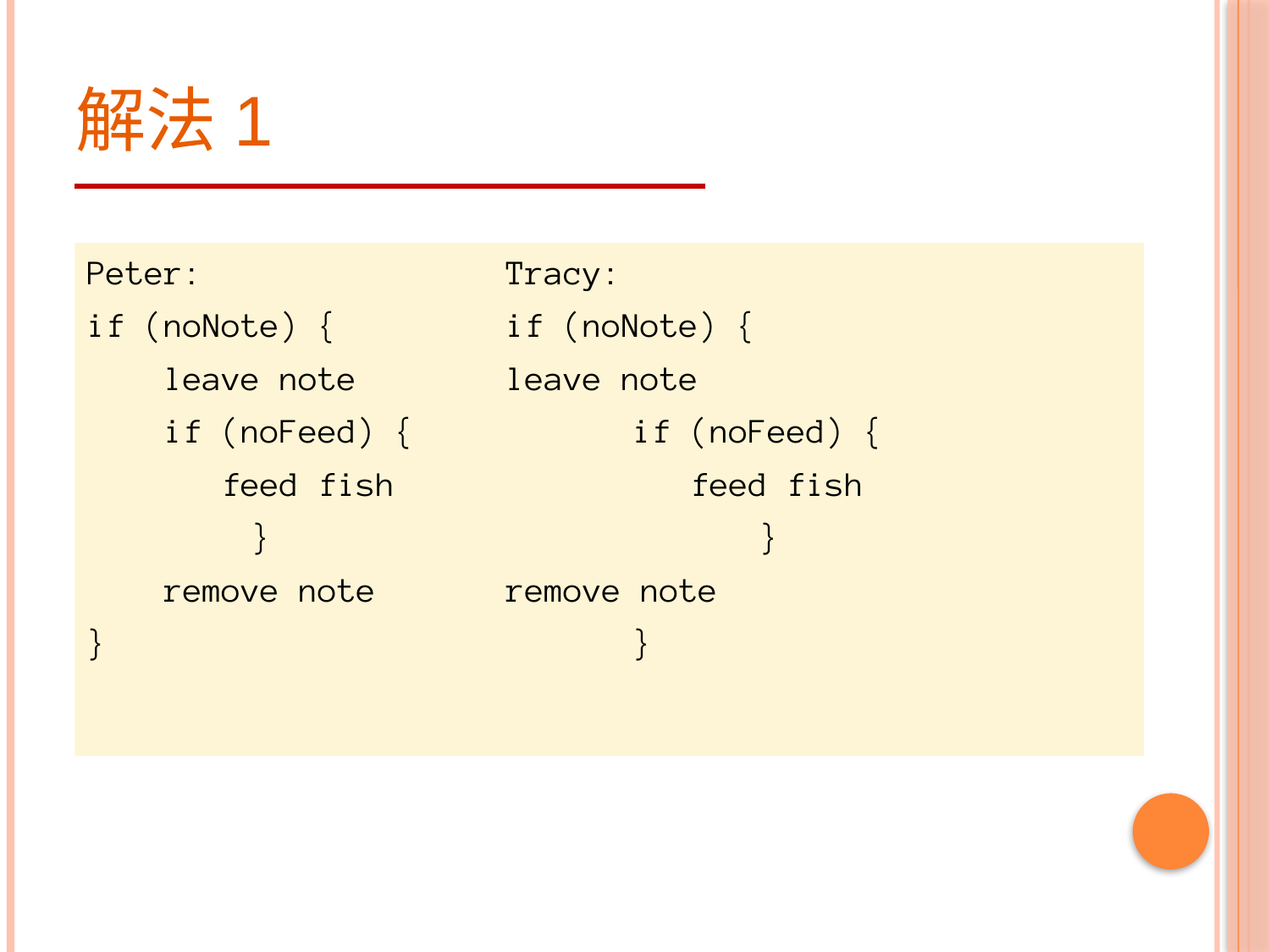

# 解法1
Peter: 			Tracy:
if (noNote) { 		if (noNote) {
    leave note 		leave note
    if (noFeed) { 		if (noFeed) {
       feed fish 	    	   feed fish
   	}	 		     	}
    remove note	 	remove note
} 				}